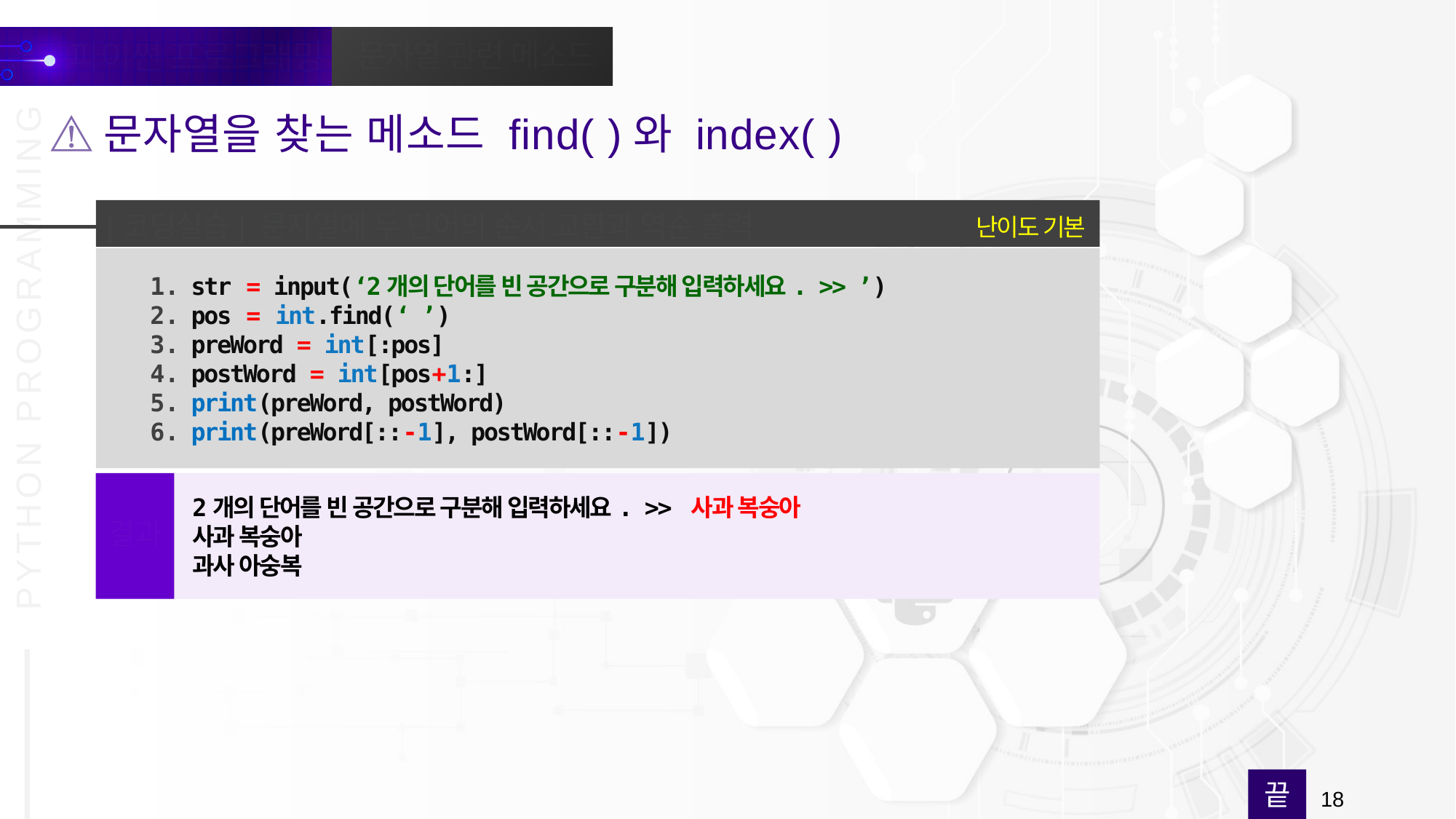

문자열을 찾는 메소드 find( )와 index( )

난이도 기본
[코딩실습] 문자열에 두 단어의 순서 교환과 역순 출력
str = input(‘2개의 단어를 빈 공간으로 구분해 입력하세요. >> ’)
pos = int.find(‘ ’)
preWord = int[:pos]
postWord = int[pos+1:]
print(preWord, postWord)
print(preWord[::-1], postWord[::-1])
2개의 단어를 빈 공간으로 구분해 입력하세요. >> 사과 복숭아
사과 복숭아
과사 아숭복

결과
끝
18